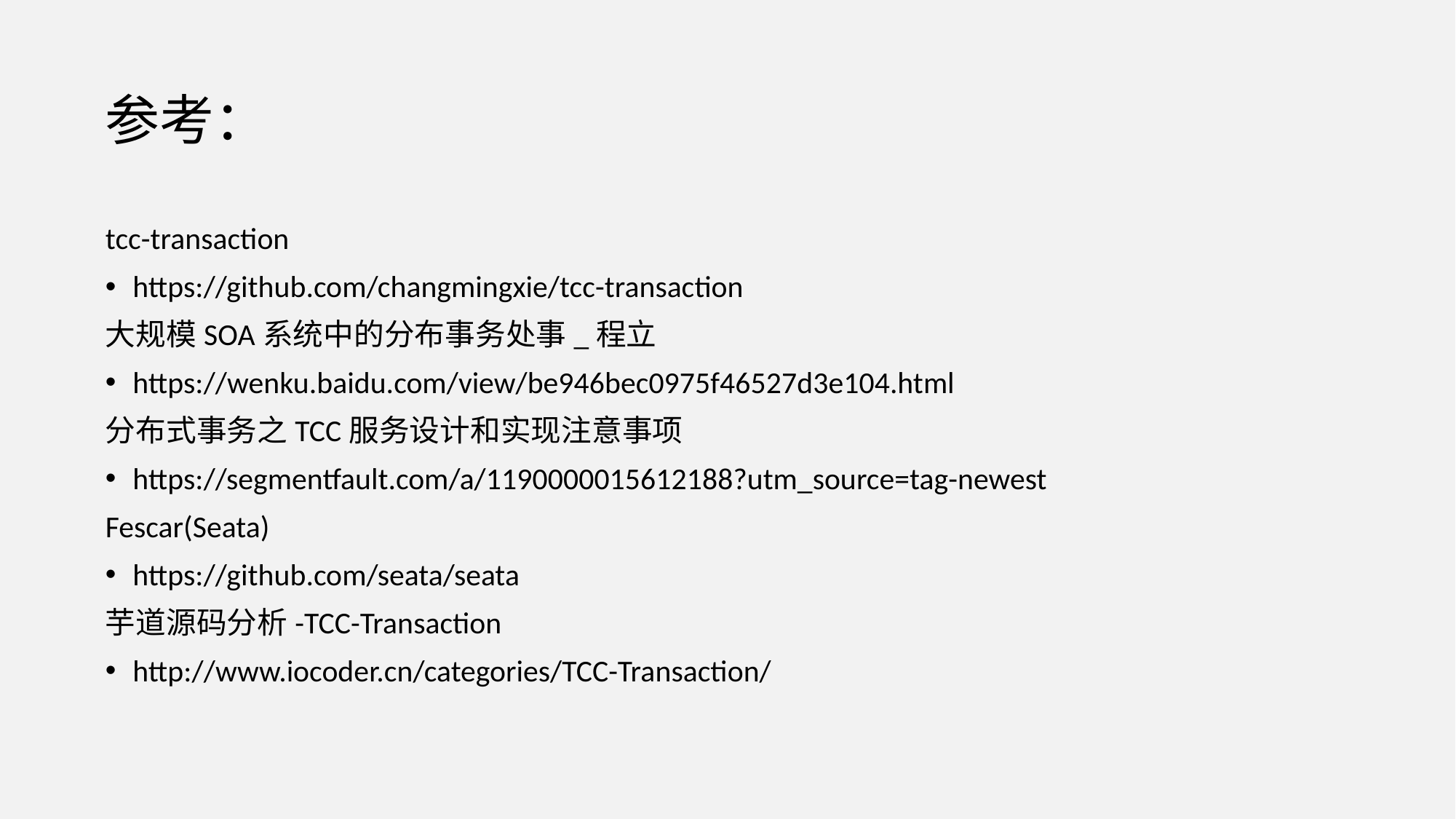

# 参考：
tcc-transaction
https://github.com/changmingxie/tcc-transaction
大规模SOA系统中的分布事务处事_程立
https://wenku.baidu.com/view/be946bec0975f46527d3e104.html
分布式事务之TCC服务设计和实现注意事项
https://segmentfault.com/a/1190000015612188?utm_source=tag-newest
Fescar(Seata)
https://github.com/seata/seata
芋道源码分析-TCC-Transaction
http://www.iocoder.cn/categories/TCC-Transaction/